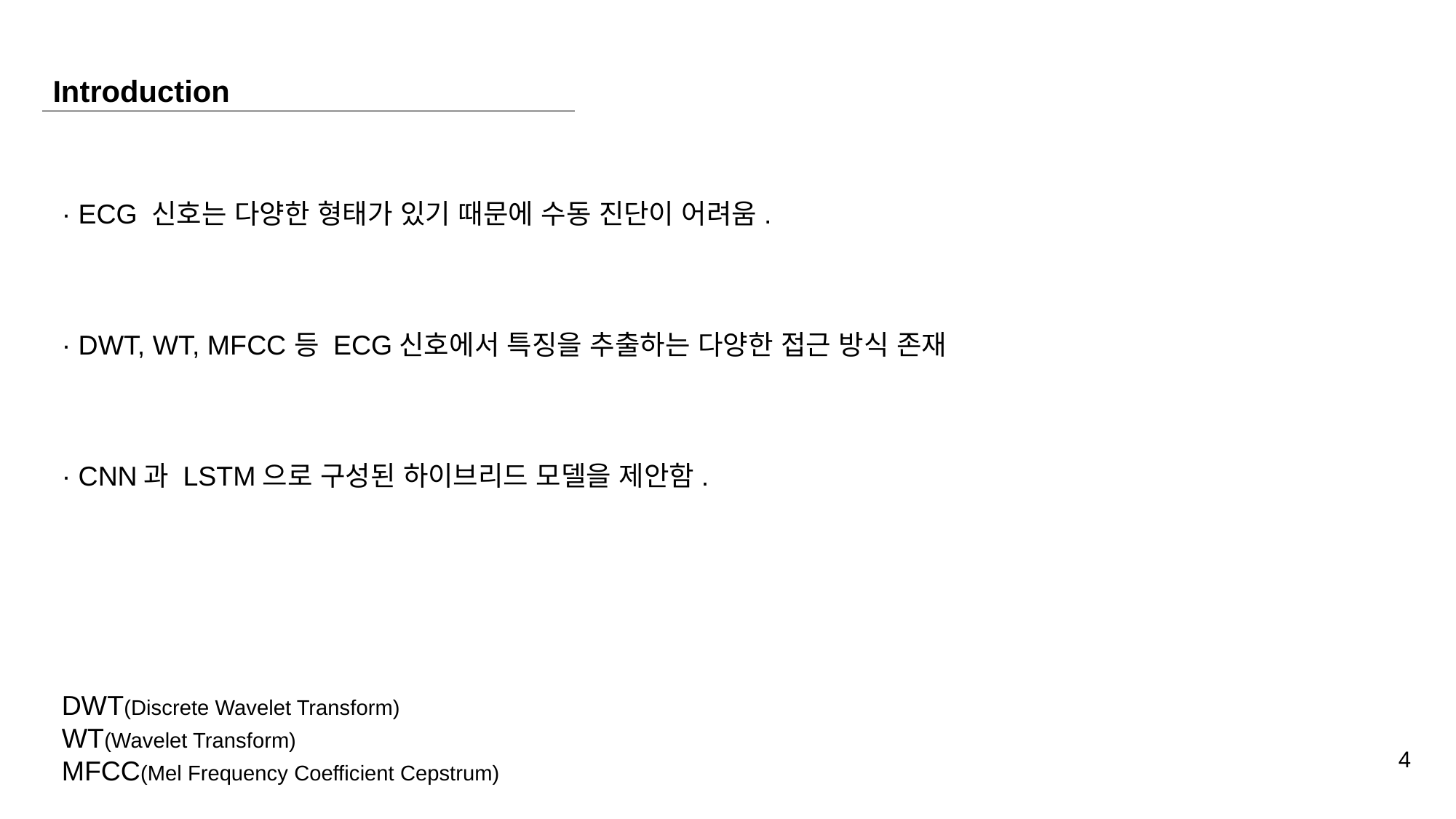

Introduction
· ECG 신호는 다양한 형태가 있기 때문에 수동 진단이 어려움.

· DWT, WT, MFCC 등 ECG신호에서 특징을 추출하는 다양한 접근 방식 존재

· CNN과 LSTM으로 구성된 하이브리드 모델을 제안함.

DWT(Discrete Wavelet Transform)
WT(Wavelet Transform)
MFCC(Mel Frequency Coefficient Cepstrum)
 4